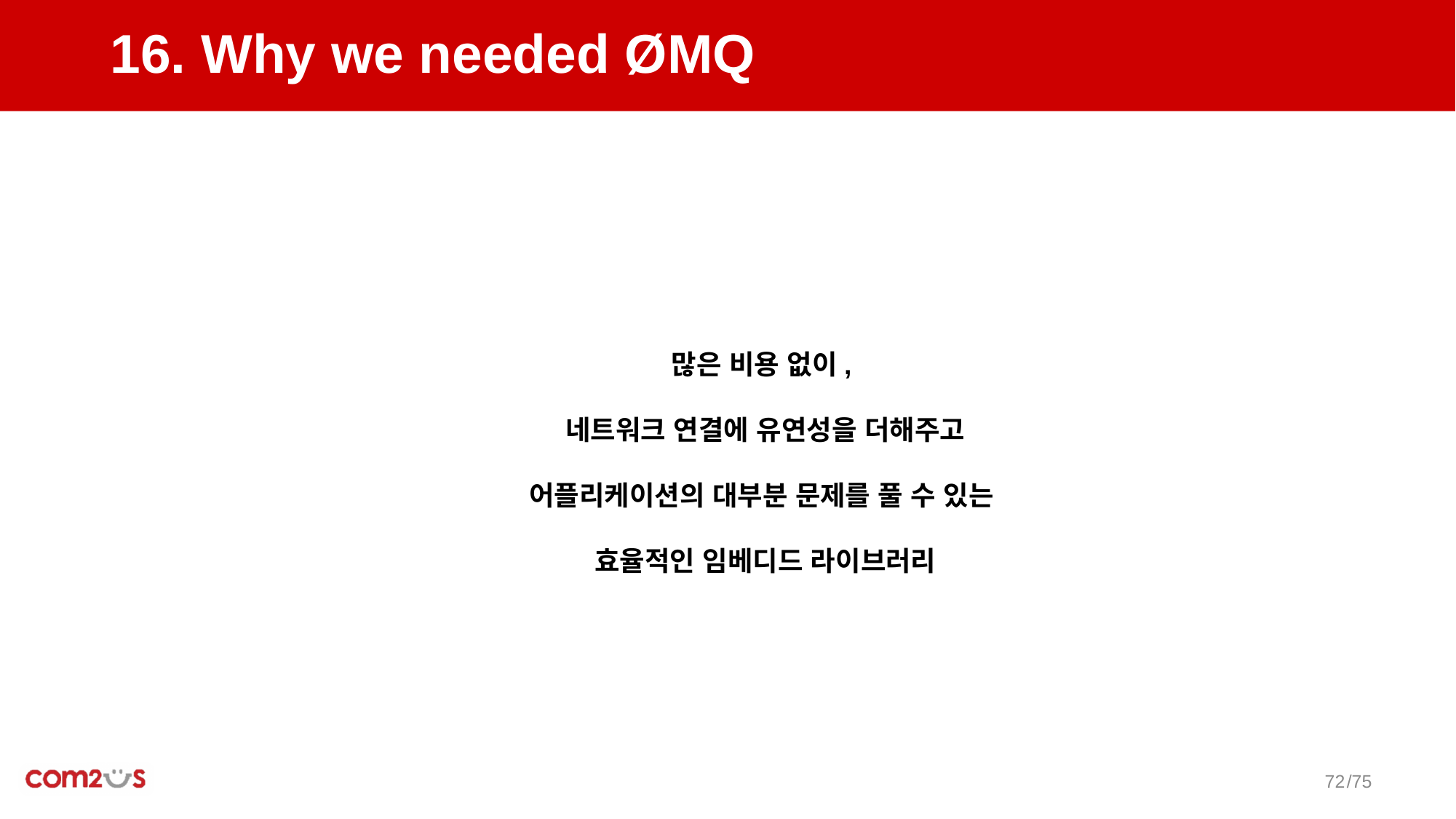

# 16. Why we needed ØMQ
많은 비용 없이,
네트워크 연결에 유연성을 더해주고
어플리케이션의 대부분 문제를 풀 수 있는
효율적인 임베디드 라이브러리

72